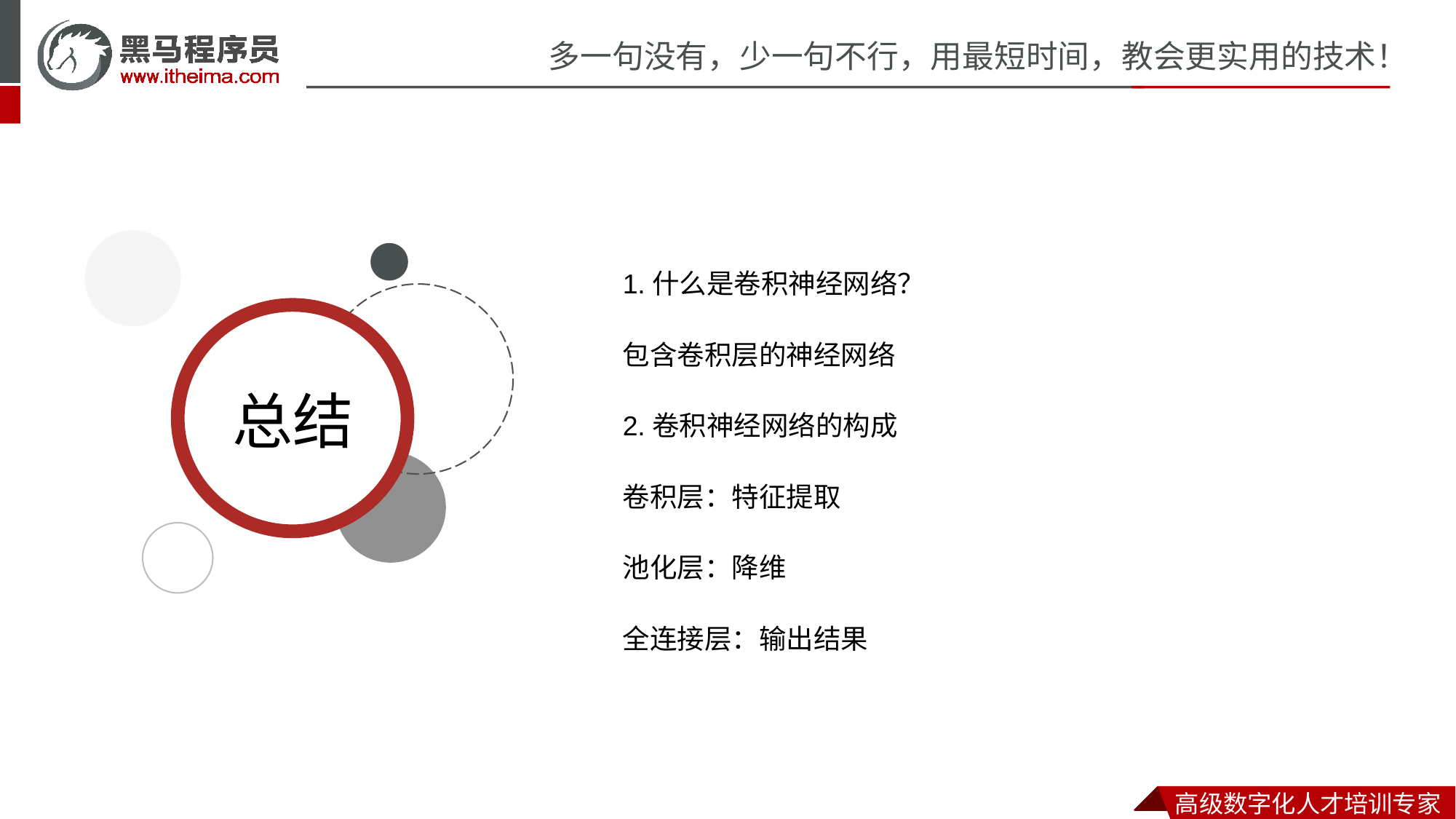

1.什么是卷积神经网络？
包含卷积层的神经网络
2.卷积神经网络的构成
卷积层：特征提取
池化层：降维
全连接层：输出结果